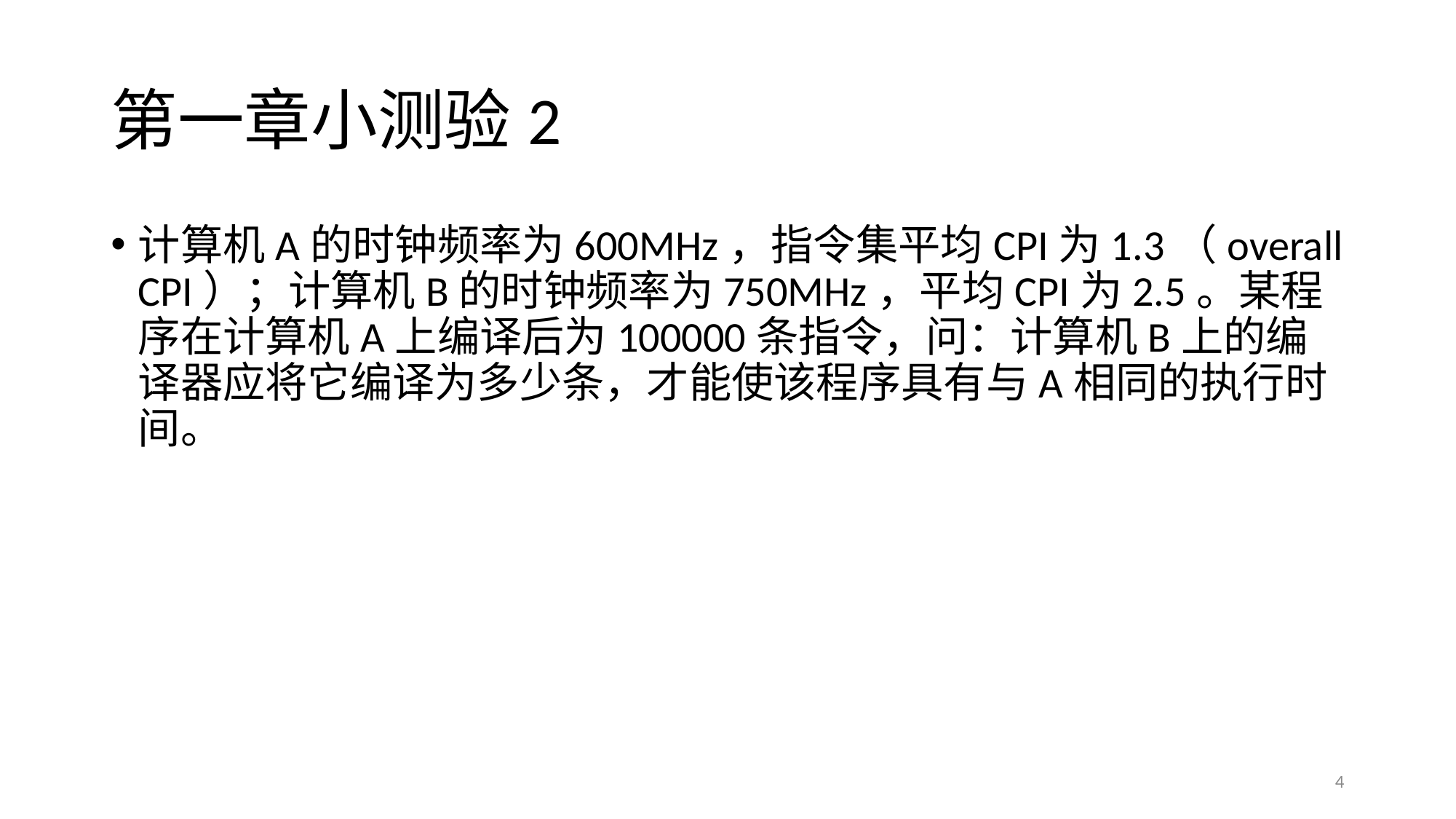

# 第一章小测验2
计算机A的时钟频率为600MHz，指令集平均CPI为1.3（overall CPI）；计算机B的时钟频率为750MHz，平均CPI为2.5。某程序在计算机A上编译后为100000条指令，问：计算机B上的编译器应将它编译为多少条，才能使该程序具有与A相同的执行时间。
4